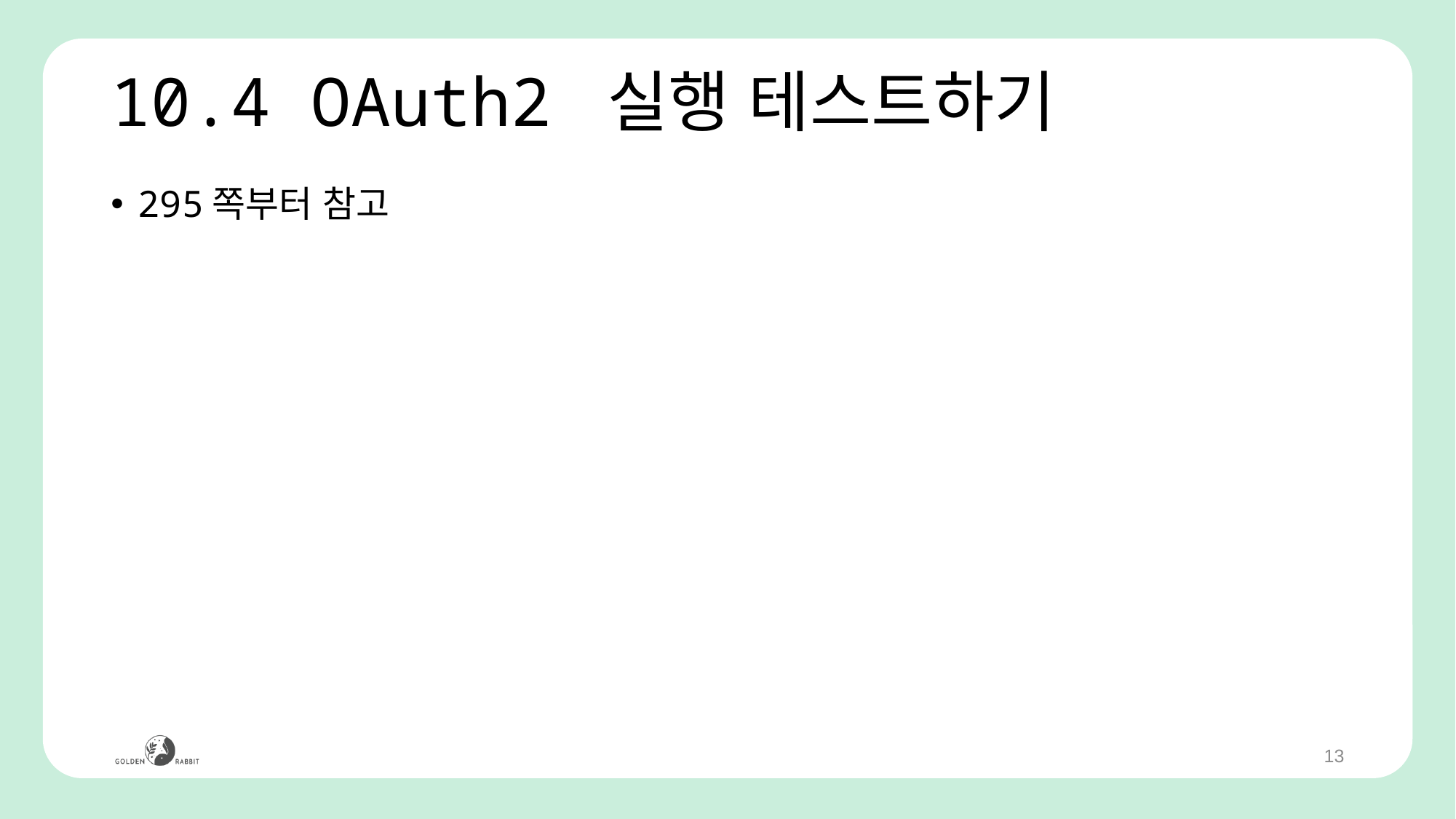

# 10.4 OAuth2 실행 테스트하기
295쪽부터 참고

13